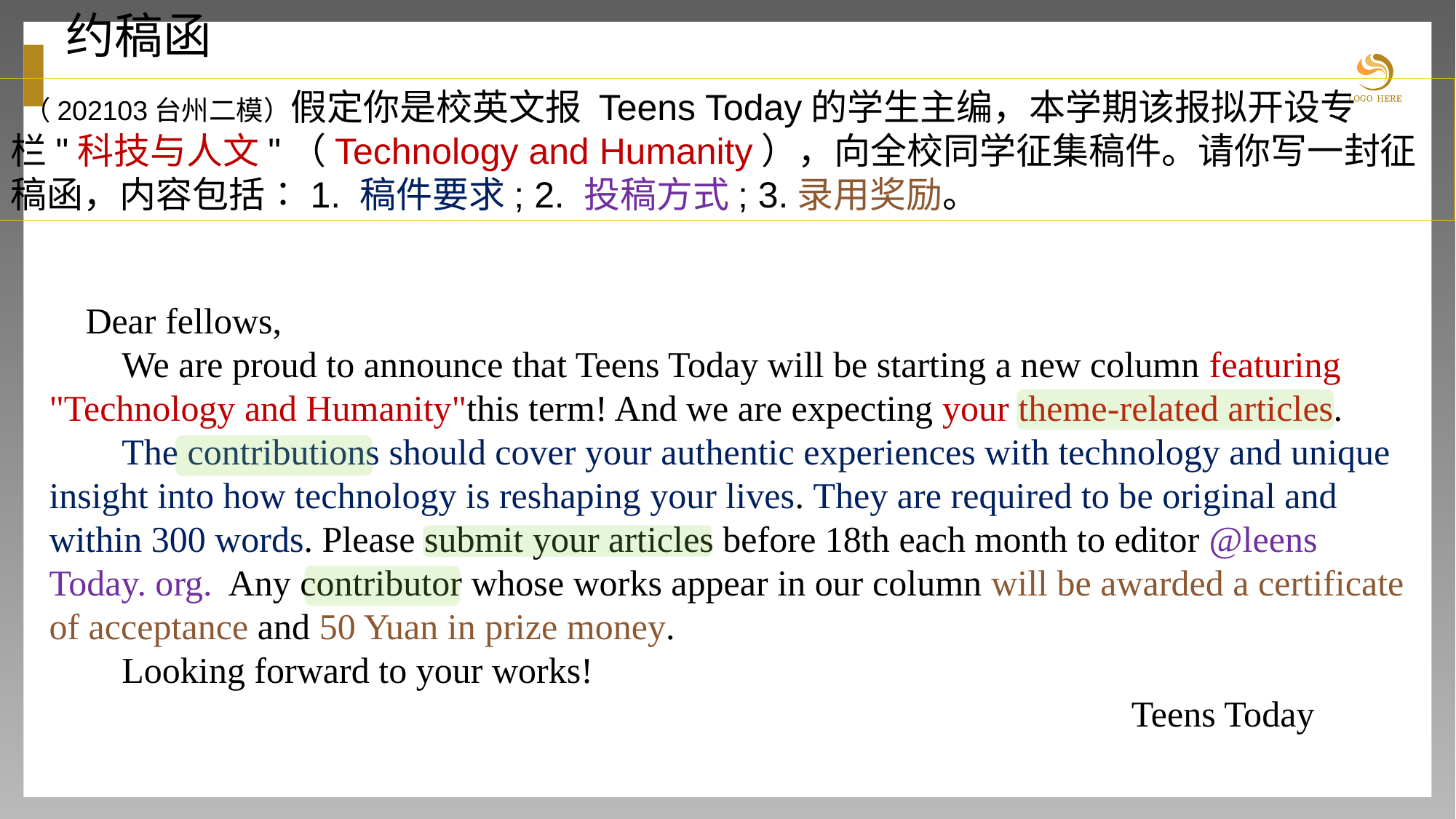

约稿函
 （202103台州二模）假定你是校英文报 Teens Today的学生主编，本学期该报拟开设专栏"科技与人文"（Technology and Humanity），向全校同学征集稿件。请你写一封征稿函，内容包括∶1. 稿件要求; 2. 投稿方式; 3.录用奖励。
Dear fellows,
    We are proud to announce that Teens Today will be starting a new column featuring "Technology and Humanity"this term! And we are expecting your theme-related articles.
    The contributions should cover your authentic experiences with technology and unique insight into how technology is reshaping your lives. They are required to be original and within 300 words. Please submit your articles before 18th each month to editor @leens Today. org.  Any contributor whose works appear in our column will be awarded a certificate of acceptance and 50 Yuan in prize money.
    Looking forward to your works!
                                                                                                                   Teens Today